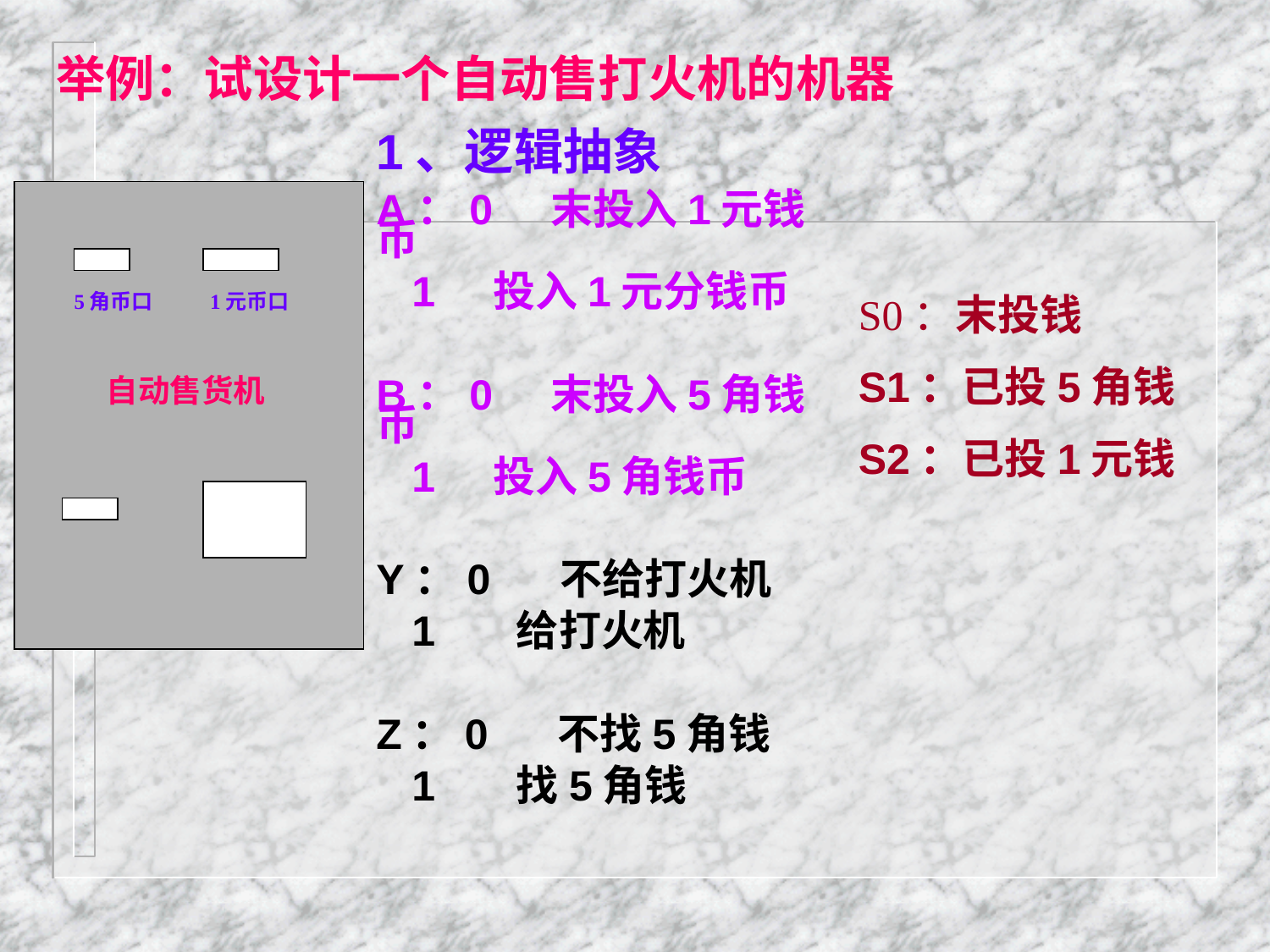

举例：试设计一个自动售打火机的机器
1、逻辑抽象
A：0    末投入1元钱币
   1    投入1元分钱币

B：0    末投入5角钱币
   1    投入5角钱币

Y：0     不给打火机
   1      给打火机

Z：0     不找5角钱
   1      找5角钱

5角币口
1元币口
自动售货机

S0：末投钱
S1：已投5角钱
S2：已投1元钱